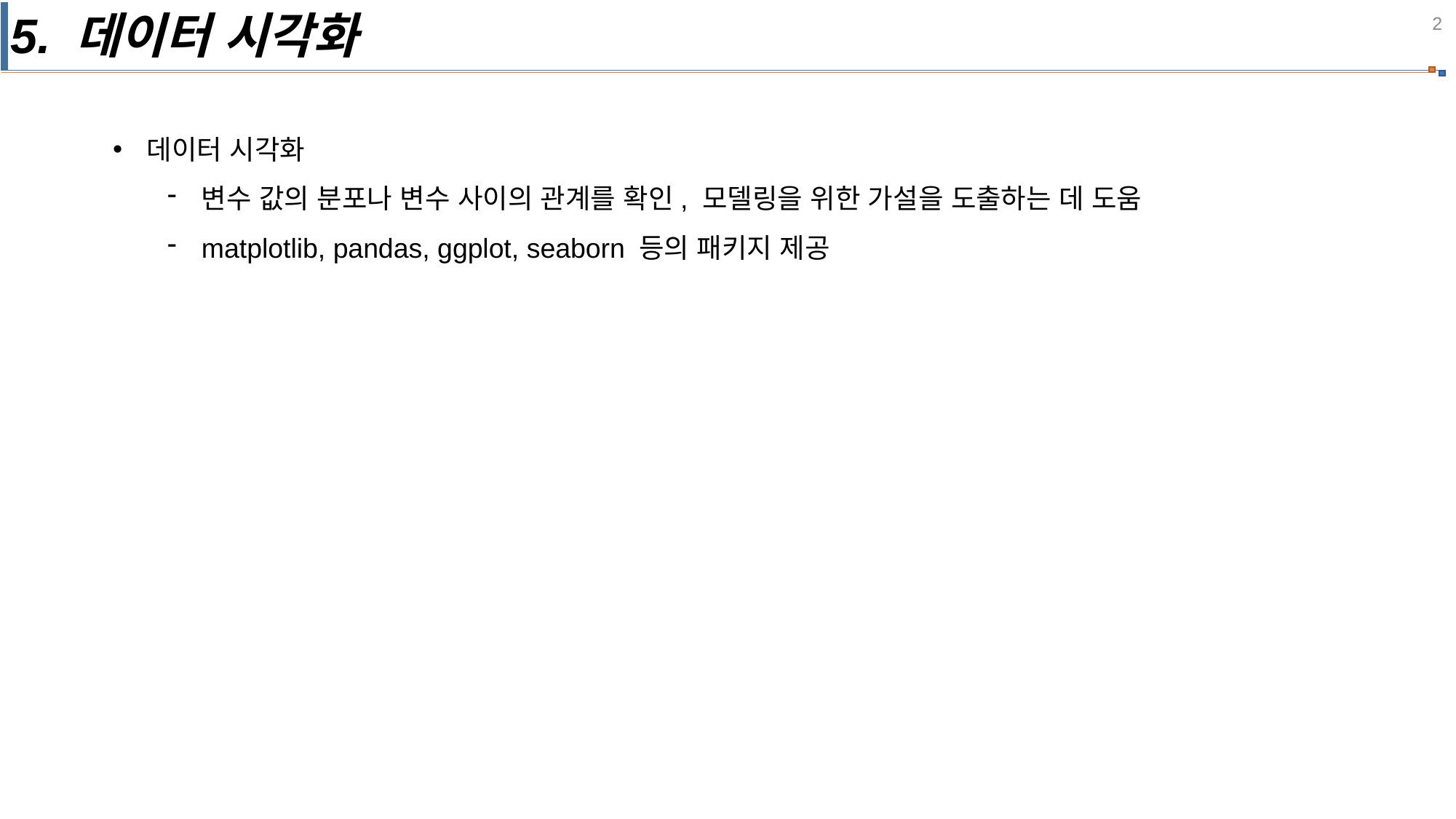

5. 데이터 시각화
데이터 시각화
변수 값의 분포나 변수 사이의 관계를 확인, 모델링을 위한 가설을 도출하는 데 도움
matplotlib, pandas, ggplot, seaborn 등의 패키지 제공